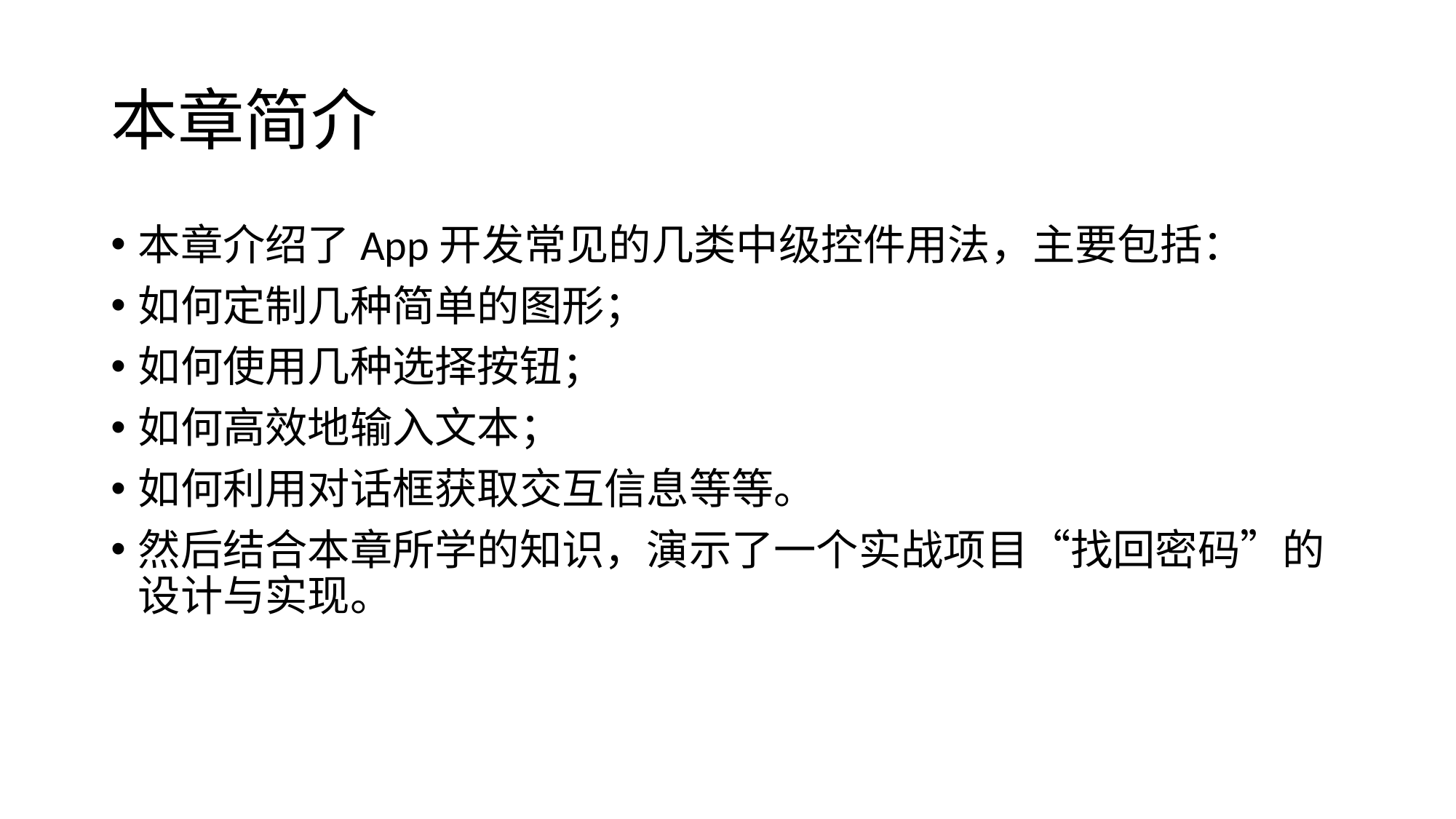

# 本章简介
本章介绍了App开发常见的几类中级控件用法，主要包括：
如何定制几种简单的图形；
如何使用几种选择按钮；
如何高效地输入文本；
如何利用对话框获取交互信息等等。
然后结合本章所学的知识，演示了一个实战项目“找回密码”的设计与实现。